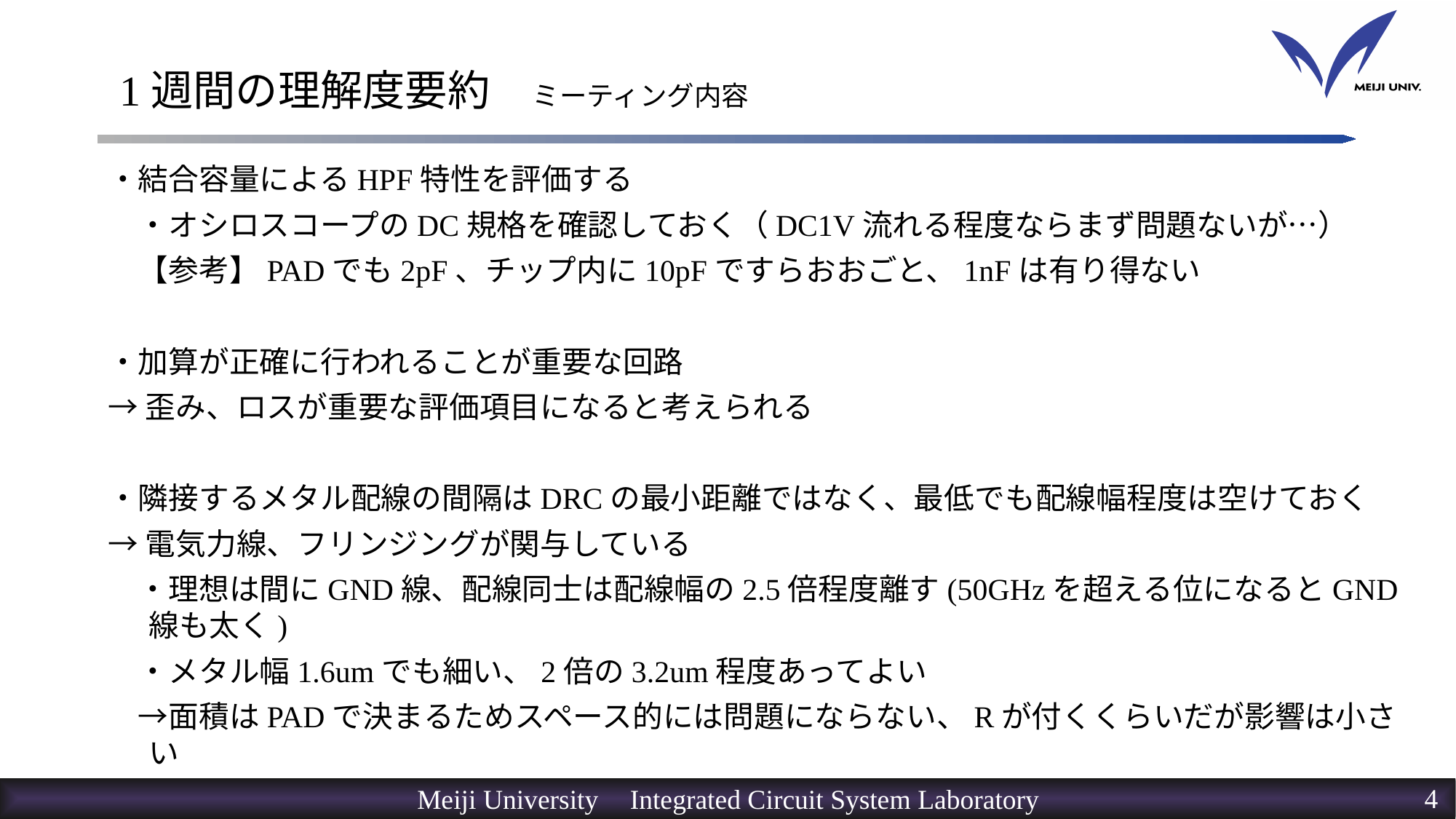

# 1週間の理解度要約　ミーティング内容
・結合容量によるHPF特性を評価する
　・オシロスコープのDC規格を確認しておく（DC1V流れる程度ならまず問題ないが…）
　【参考】PADでも2pF、チップ内に10pFですらおおごと、1nFは有り得ない

・加算が正確に行われることが重要な回路
→歪み、ロスが重要な評価項目になると考えられる

・隣接するメタル配線の間隔はDRCの最小距離ではなく、最低でも配線幅程度は空けておく
→電気力線、フリンジングが関与している
　・理想は間にGND線、配線同士は配線幅の2.5倍程度離す(50GHzを超える位になるとGND線も太く)
　・メタル幅1.6umでも細い、2倍の3.2um程度あってよい
　→面積はPADで決まるためスペース的には問題にならない、Rが付くくらいだが影響は小さい